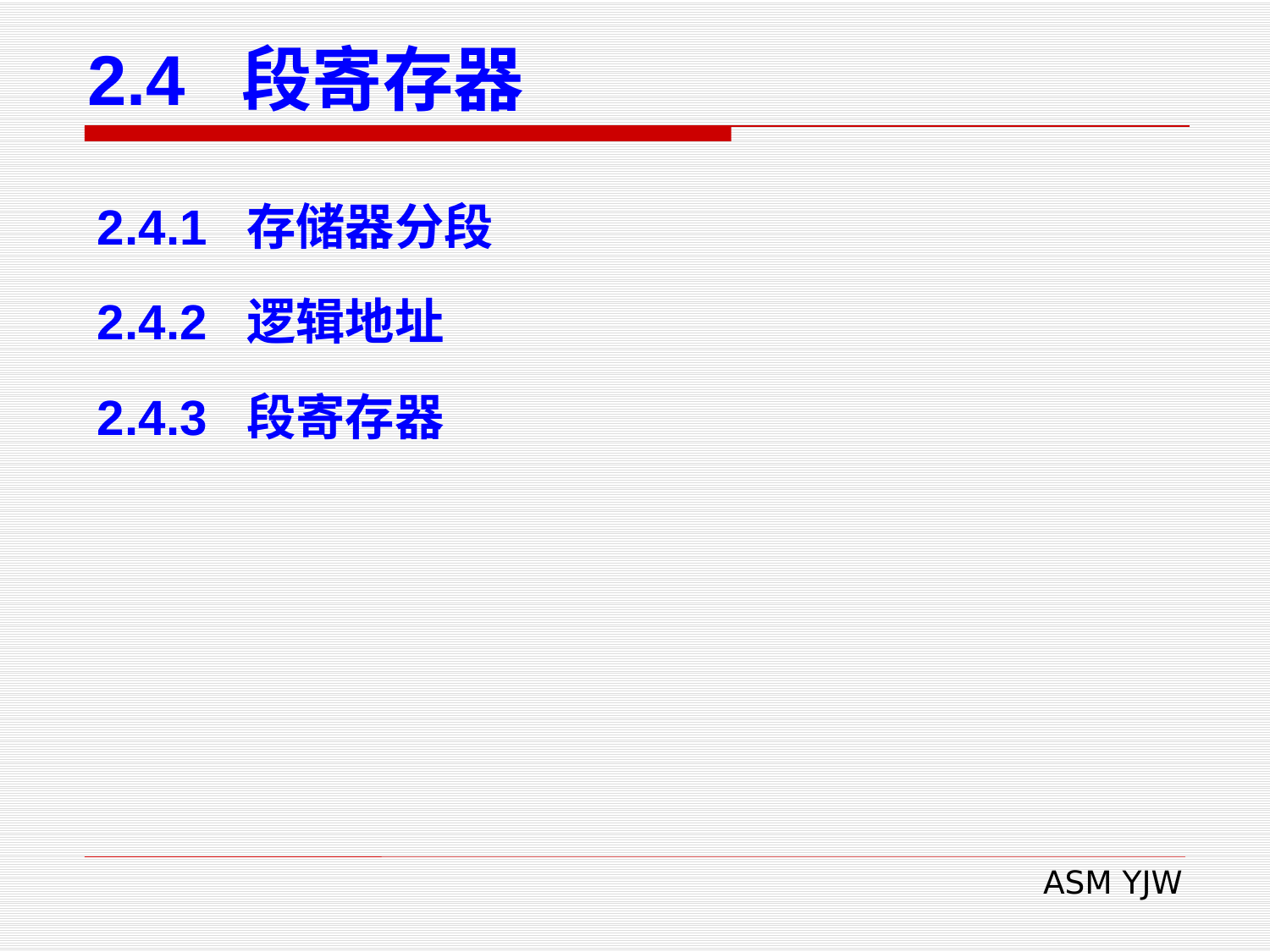

# 2.4  段寄存器
2.4.1  存储器分段
2.4.2  逻辑地址
2.4.3  段寄存器